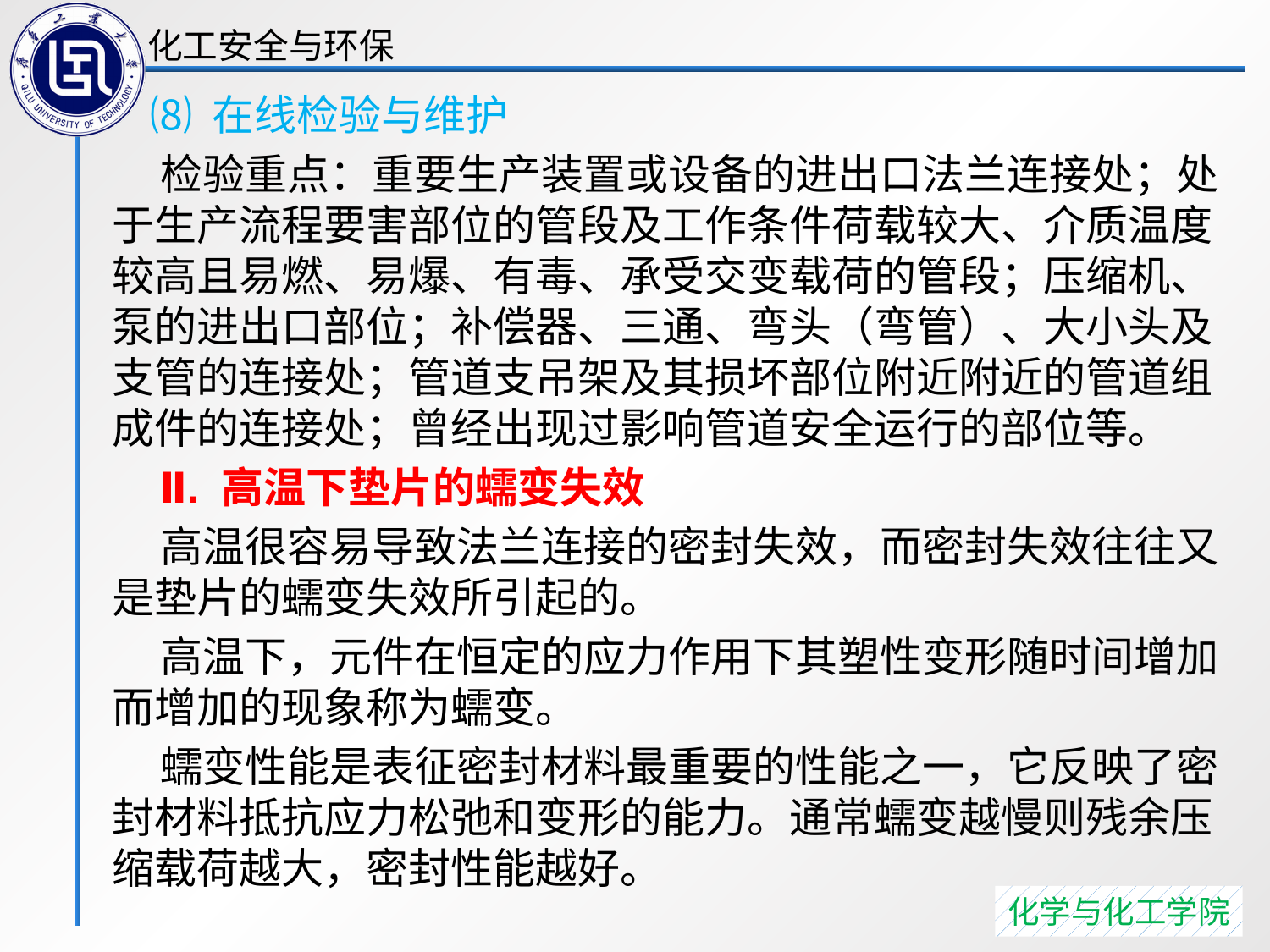

⑻ 在线检验与维护
    检验重点：重要生产装置或设备的进出口法兰连接处；处于生产流程要害部位的管段及工作条件荷载较大、介质温度较高且易燃、易爆、有毒、承受交变载荷的管段；压缩机、泵的进出口部位；补偿器、三通、弯头（弯管）、大小头及支管的连接处；管道支吊架及其损坏部位附近附近的管道组成件的连接处；曾经出现过影响管道安全运行的部位等。
    Ⅱ. 高温下垫片的蠕变失效
    高温很容易导致法兰连接的密封失效，而密封失效往往又是垫片的蠕变失效所引起的。
    高温下，元件在恒定的应力作用下其塑性变形随时间增加而增加的现象称为蠕变。
    蠕变性能是表征密封材料最重要的性能之一，它反映了密封材料抵抗应力松弛和变形的能力。通常蠕变越慢则残余压缩载荷越大，密封性能越好。